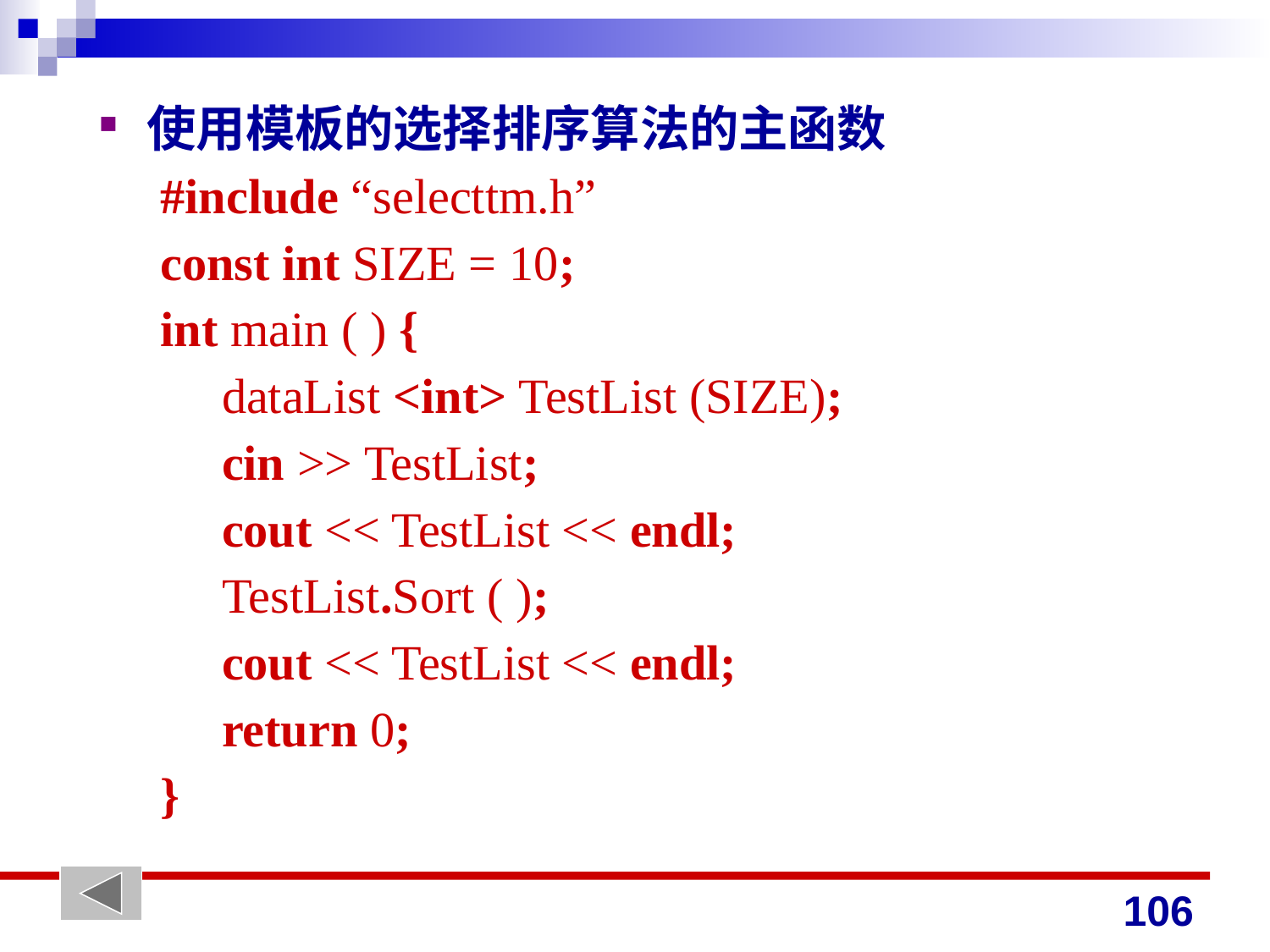

使用模板的选择排序算法的主函数
     #include “selecttm.h”
     const int SIZE = 10;
     int main ( ) {
          dataList <int> TestList (SIZE);
          cin >> TestList;
          cout << TestList << endl;
          TestList.Sort ( );
          cout << TestList << endl;
          return 0;
     }

106